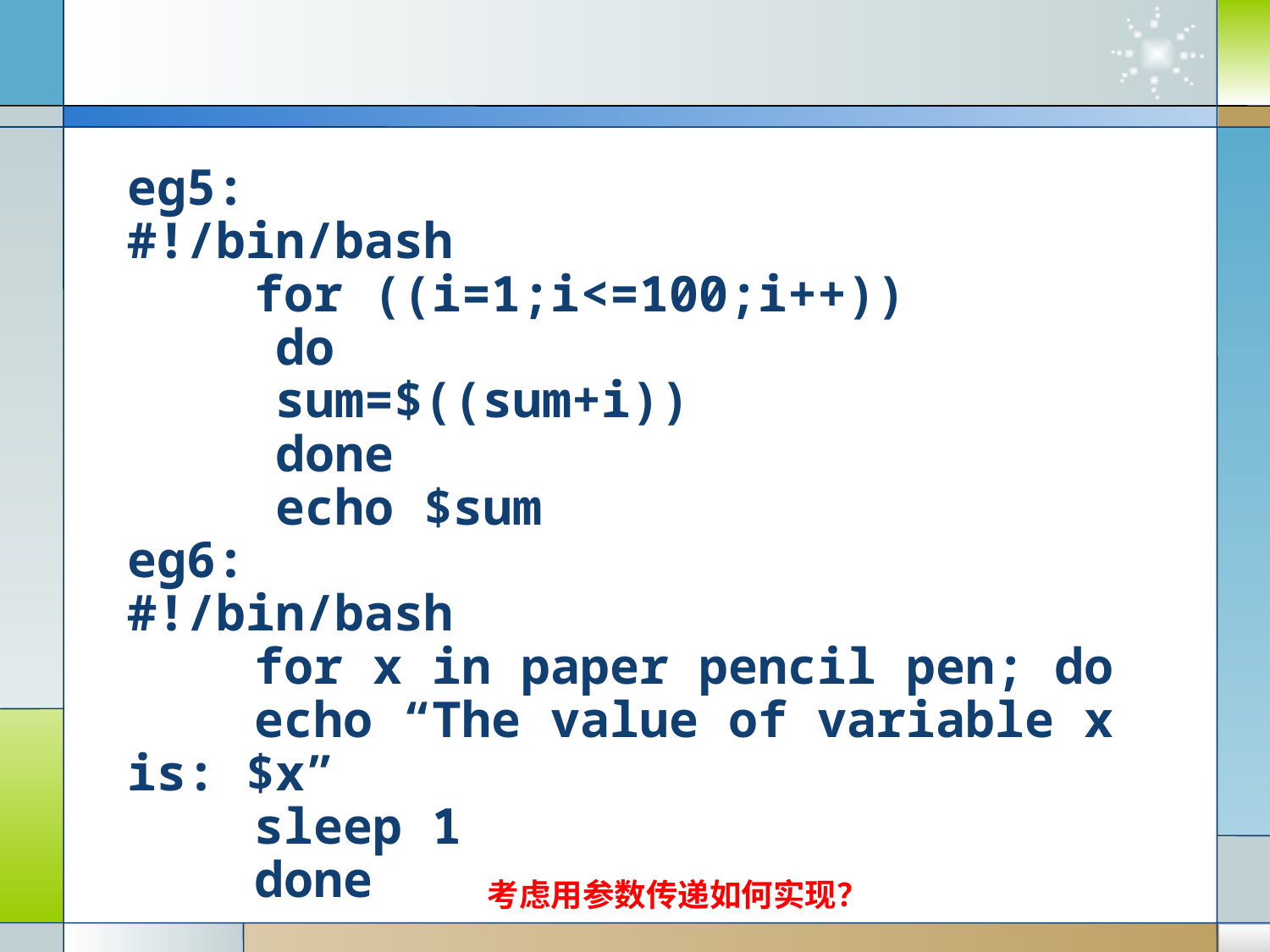

eg5:
#!/bin/bash
	for ((i=1;i<=100;i++))
     do
     sum=$((sum+i))
     done
     echo $sum
eg6:
#!/bin/bash
	for x in paper pencil pen; do
	echo “The value of variable x is: $x”
	sleep 1
	done
考虑用参数传递如何实现？